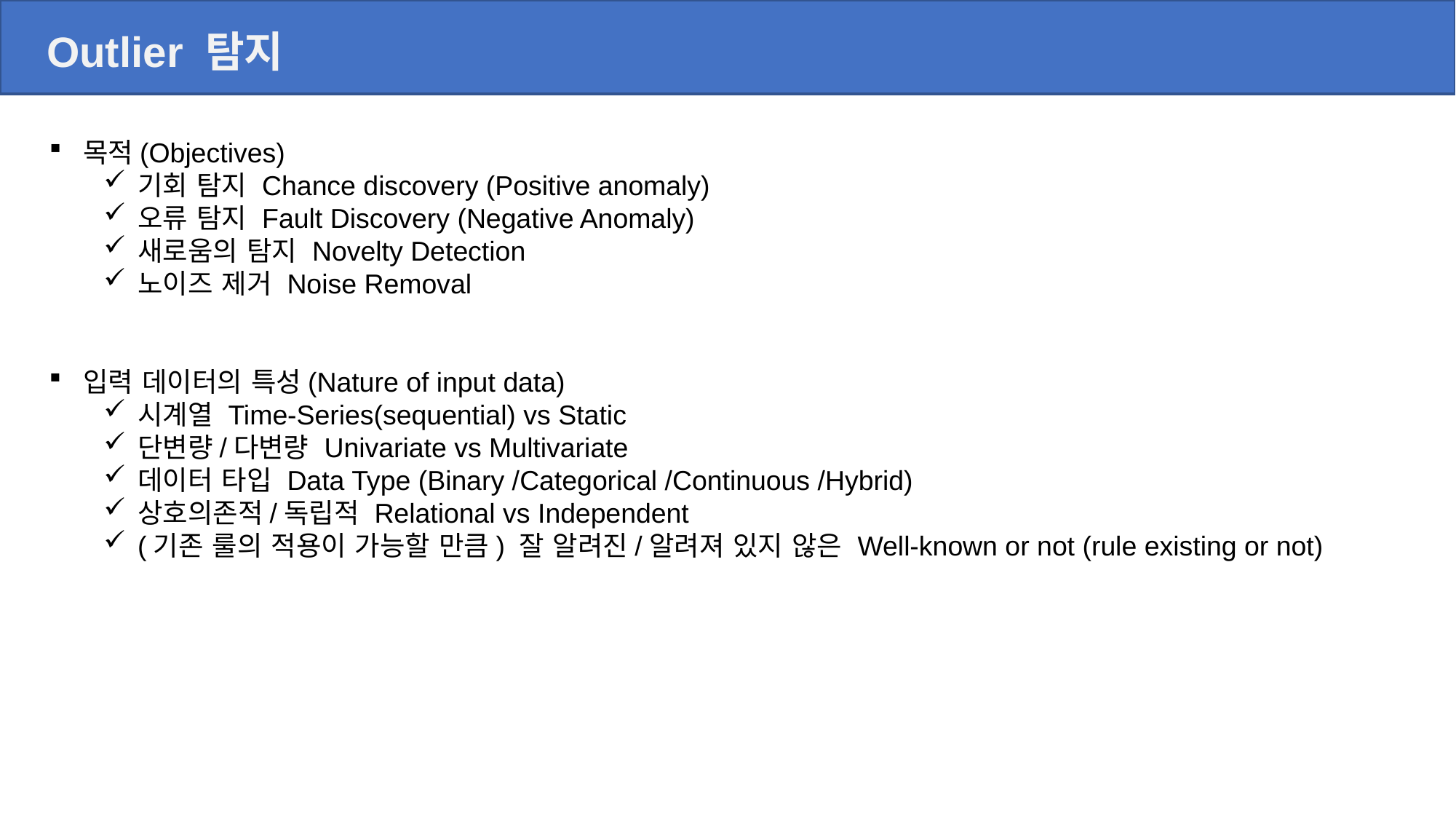

Outlier 탐지
목적(Objectives)
기회 탐지 Chance discovery (Positive anomaly)
오류 탐지 Fault Discovery (Negative Anomaly)
새로움의 탐지 Novelty Detection
노이즈 제거 Noise Removal

입력 데이터의 특성(Nature of input data)
시계열 Time-Series(sequential) vs Static
단변량/다변량 Univariate vs Multivariate
데이터 타입 Data Type (Binary /Categorical /Continuous /Hybrid)
상호의존적/독립적 Relational vs Independent
(기존 룰의 적용이 가능할 만큼) 잘 알려진/알려져 있지 않은 Well-known or not (rule existing or not)